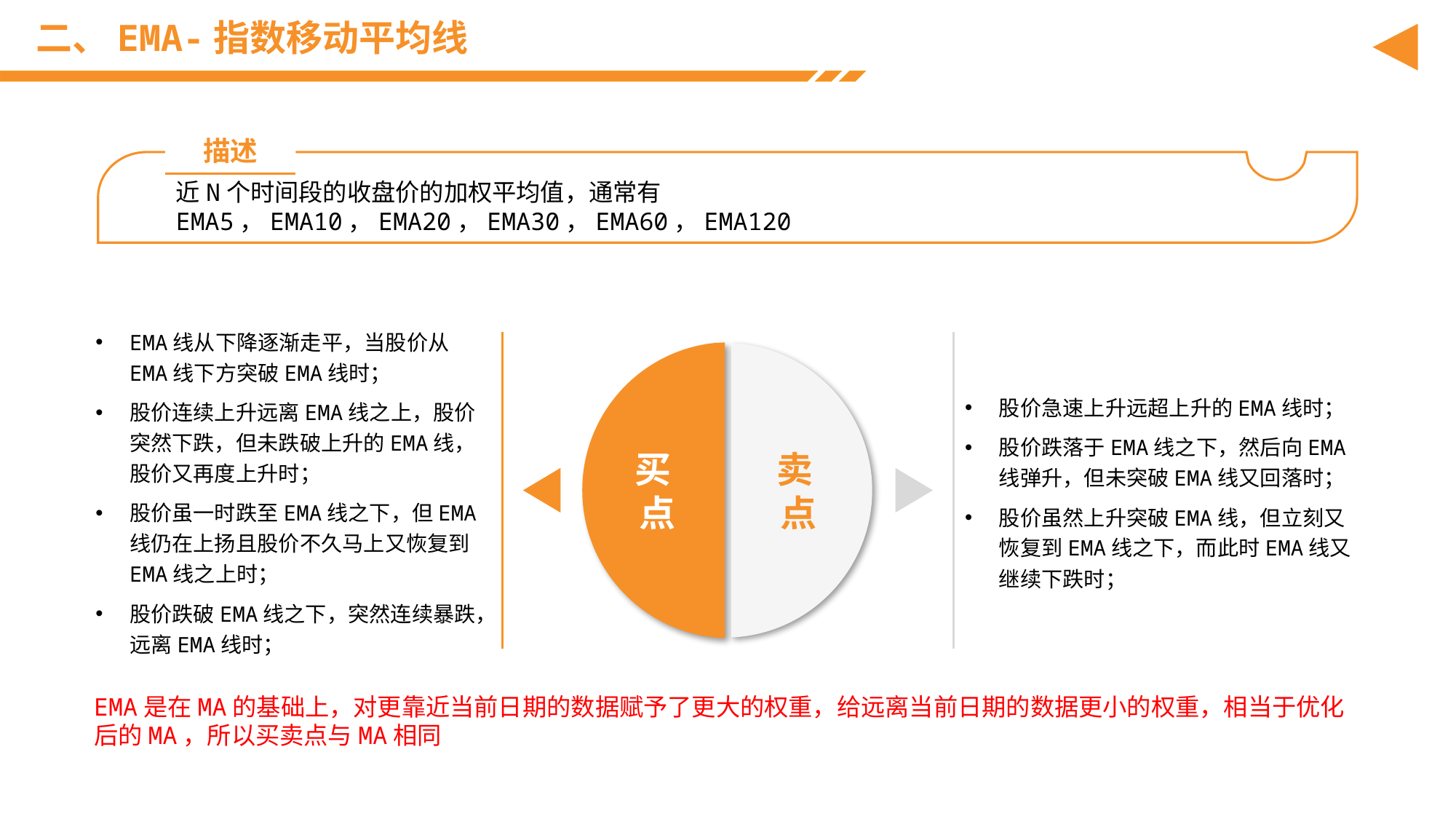

# 二、EMA-指数移动平均线

描述

近N个时间段的收盘价的加权平均值，通常有EMA5，EMA10，EMA20，EMA30，EMA60，EMA120
EMA线从下降逐渐走平，当股价从EMA线下方突破EMA线时；
股价连续上升远离EMA线之上，股价突然下跌，但未跌破上升的EMA线，股价又再度上升时；
股价虽一时跌至EMA线之下，但EMA线仍在上扬且股价不久马上又恢复到EMA线之上时；
股价跌破EMA线之下，突然连续暴跌，远离EMA线时；
股价急速上升远超上升的EMA线时；
股价跌落于EMA线之下，然后向EMA线弹升，但未突破EMA线又回落时；
股价虽然上升突破EMA线，但立刻又恢复到EMA线之下，而此时EMA线又继续下跌时；

买
点
卖
点

EMA是在MA的基础上，对更靠近当前日期的数据赋予了更大的权重，给远离当前日期的数据更小的权重，相当于优化后的MA，所以买卖点与MA相同